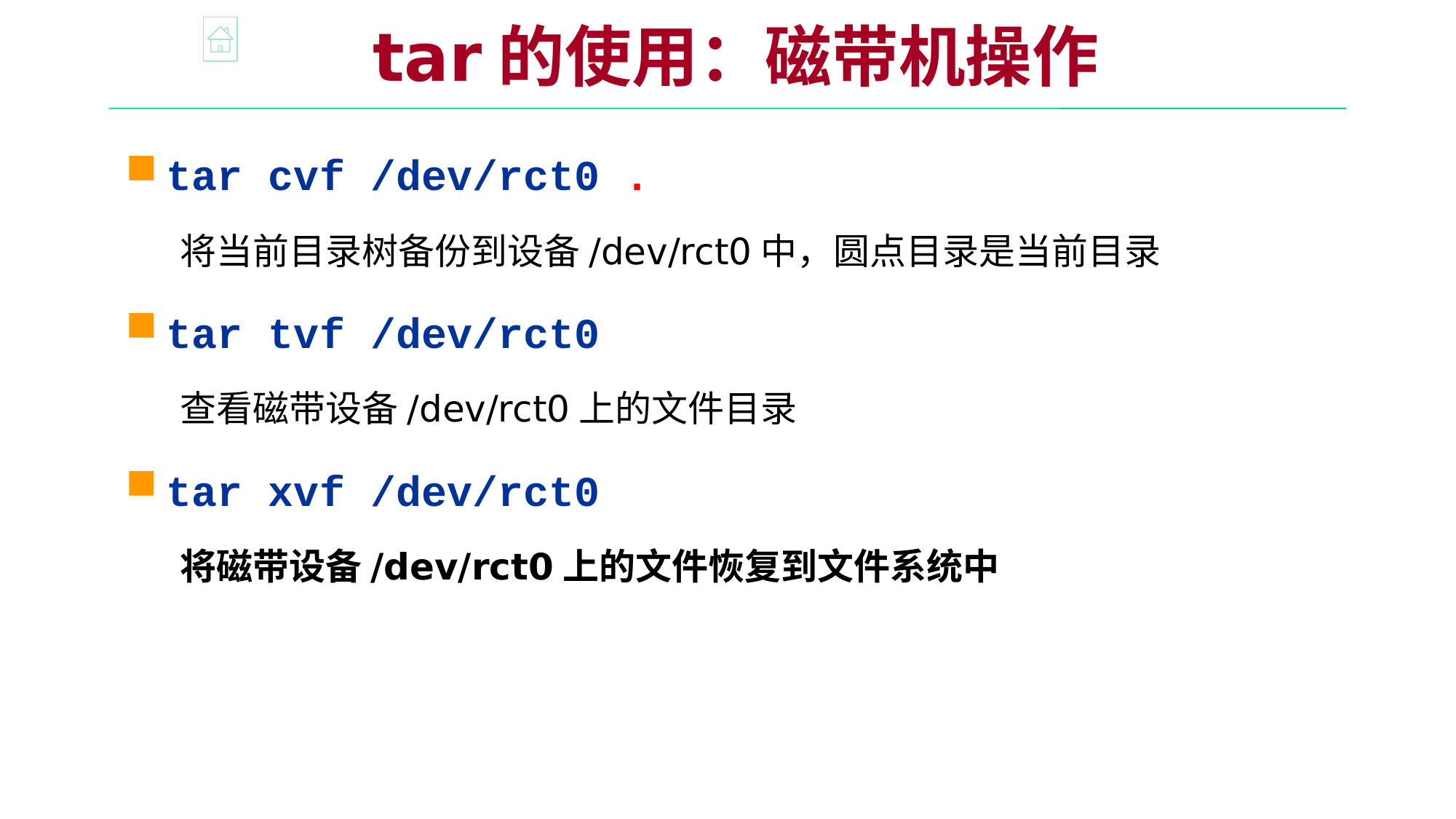

tar的使用：磁带机操作

tar cvf /dev/rct0 .
将当前目录树备份到设备/dev/rct0中，圆点目录是当前目录
tar tvf /dev/rct0
查看磁带设备/dev/rct0上的文件目录
tar xvf /dev/rct0
将磁带设备/dev/rct0上的文件恢复到文件系统中